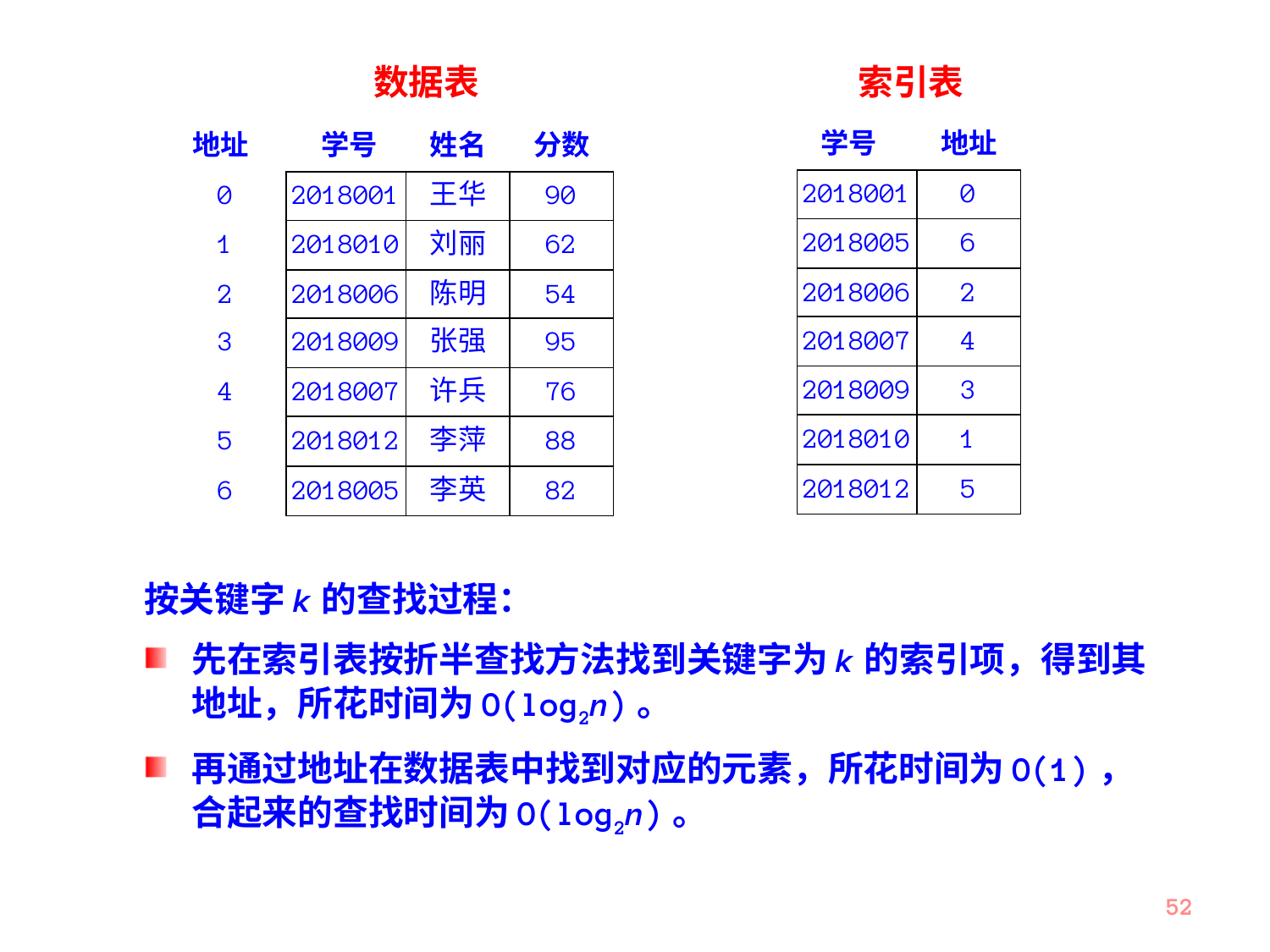

数据表
索引表
学号
地址
地址
学号
姓名
分数
2018001
0
0
2018001
王华
90
2018005
6
1
2018010
刘丽
62
2018006
2
2
2018006
陈明
54
2018007
4
3
2018009
张强
95
2018009
3
4
2018007
许兵
76
2018010
1
5
2018012
李萍
88
2018012
5
6
2018005
李英
82
按关键字k的查找过程：
先在索引表按折半查找方法找到关键字为k的索引项，得到其地址，所花时间为O(log2n)。
再通过地址在数据表中找到对应的元素，所花时间为O(1)，合起来的查找时间为O(log2n)。
52